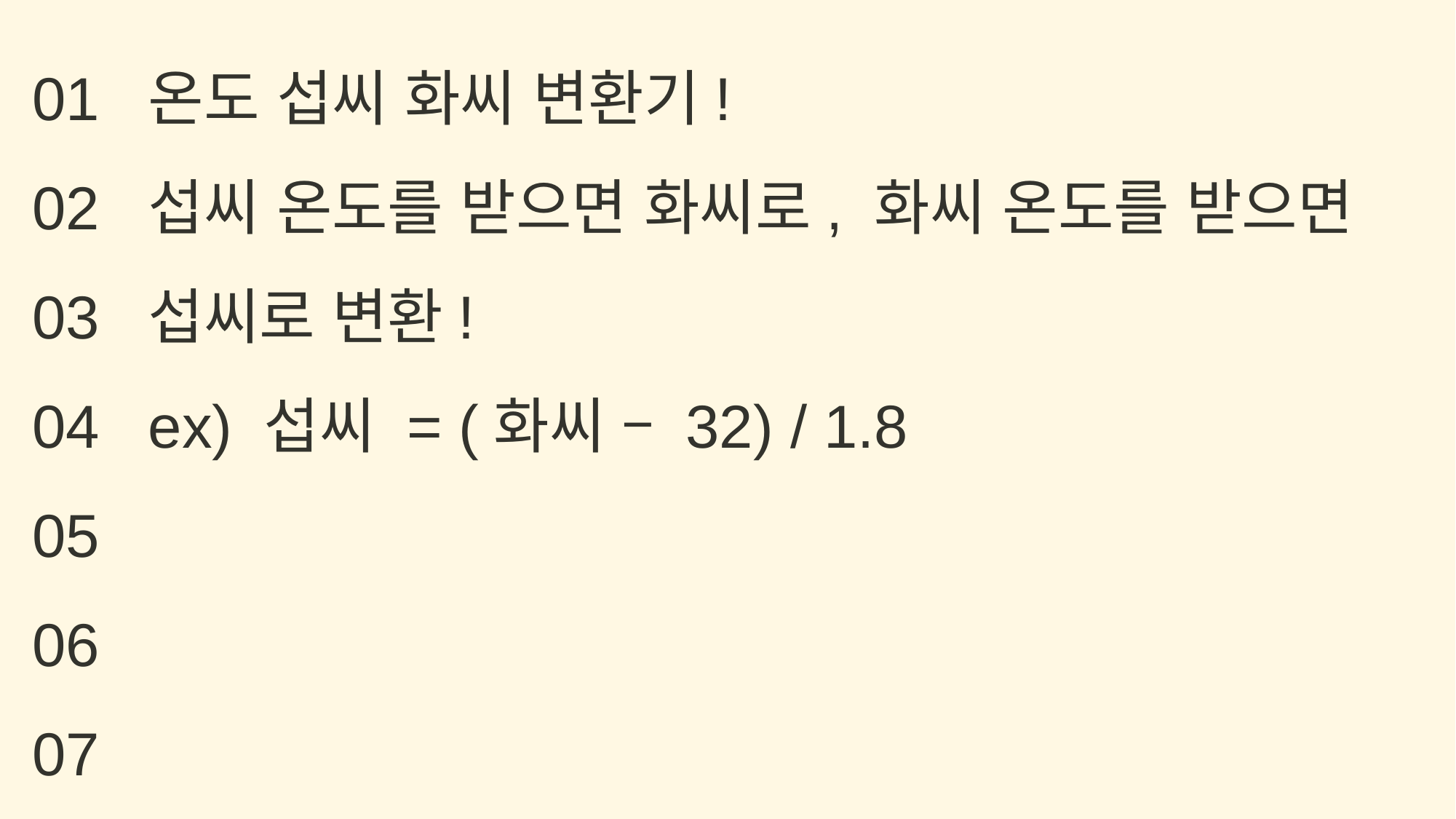

온도 섭씨 화씨 변환기!
섭씨 온도를 받으면 화씨로, 화씨 온도를 받으면
섭씨로 변환!
ex) 섭씨 = (화씨 – 32) / 1.8
01
02
03
04
05
06
07